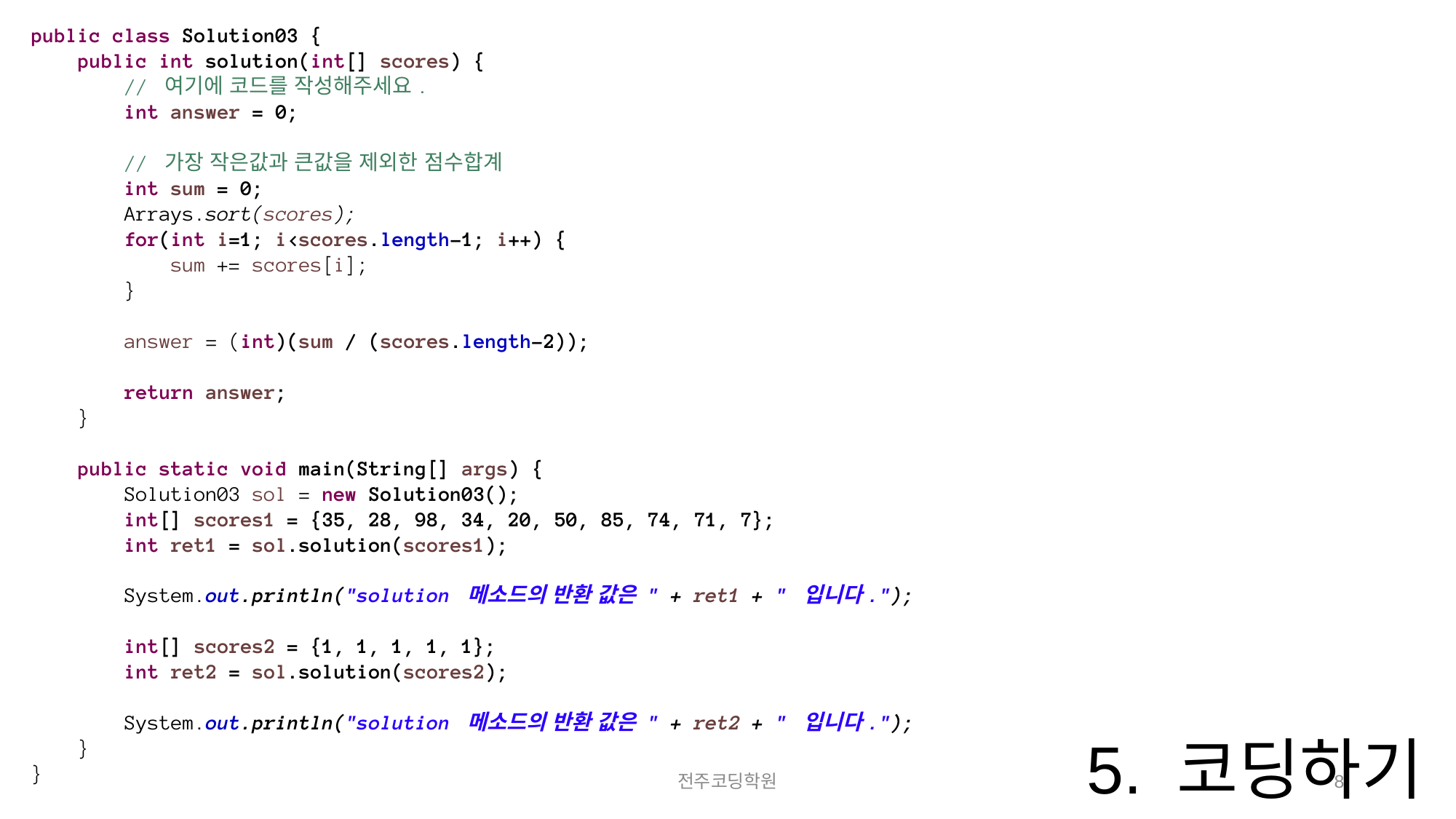

public class Solution03 {
    public int solution(int[] scores) {
        // 여기에 코드를 작성해주세요.
        int answer = 0;

        // 가장 작은값과 큰값을 제외한 점수합계
        int sum = 0;
        Arrays.sort(scores);
        for(int i=1; i<scores.length-1; i++) {
            sum += scores[i];
        }

        answer = (int)(sum / (scores.length-2));

        return answer;
    }

    public static void main(String[] args) {
        Solution03 sol = new Solution03();
        int[] scores1 = {35, 28, 98, 34, 20, 50, 85, 74, 71, 7};
        int ret1 = sol.solution(scores1);

        System.out.println("solution 메소드의 반환 값은 " + ret1 + " 입니다.");

        int[] scores2 = {1, 1, 1, 1, 1};
        int ret2 = sol.solution(scores2);

        System.out.println("solution 메소드의 반환 값은 " + ret2 + " 입니다.");
    }
}

# 5. 코딩하기
전주코딩학원
8